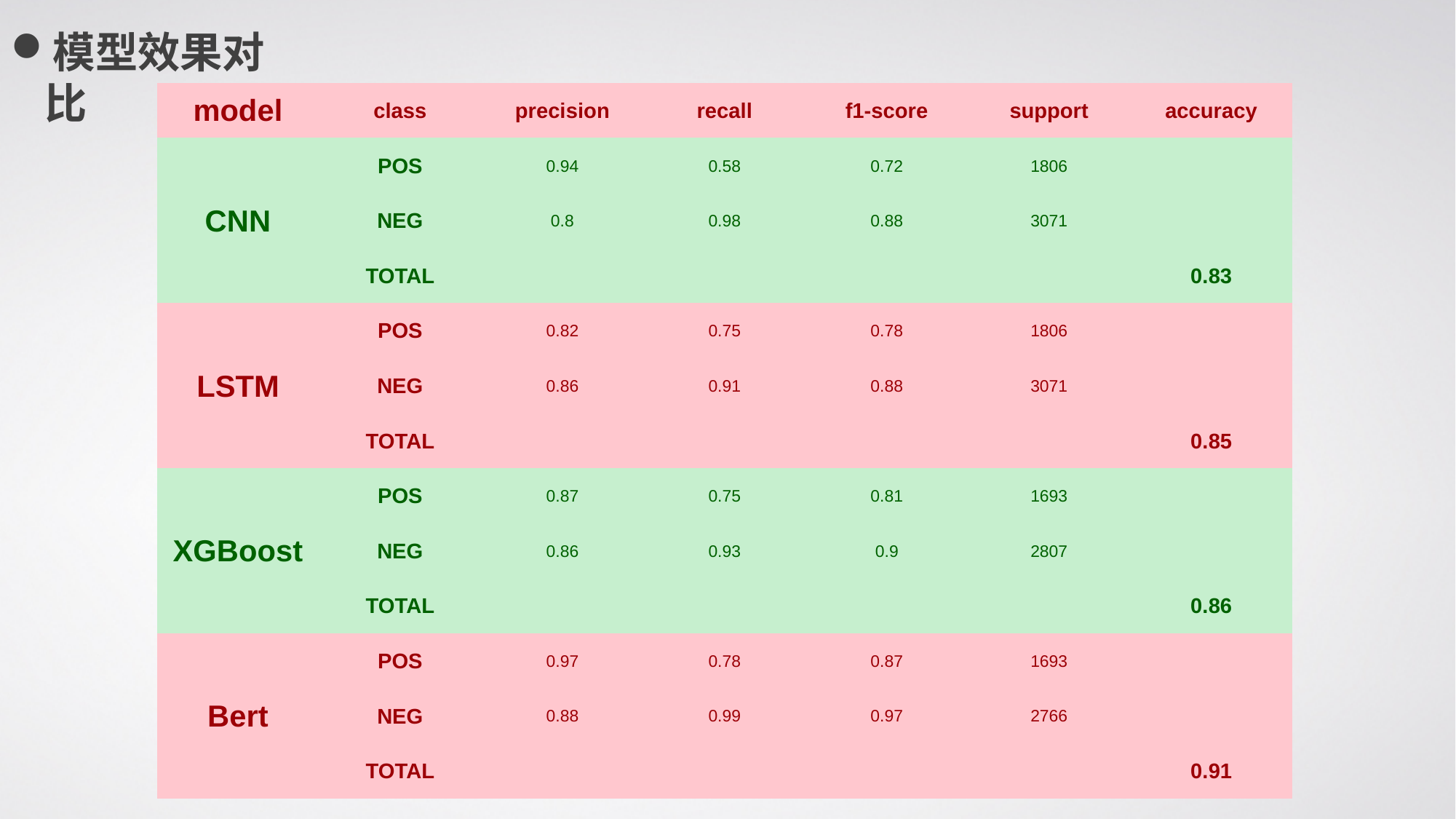

模型效果对比
| model | class | precision | recall | f1-score | support | accuracy |
| --- | --- | --- | --- | --- | --- | --- |
| CNN | POS | 0.94 | 0.58 | 0.72 | 1806 |  |
|  | NEG | 0.8 | 0.98 | 0.88 | 3071 |  |
|  | TOTAL |  |  |  |  | 0.83 |
| LSTM | POS | 0.82 | 0.75 | 0.78 | 1806 |  |
|  | NEG | 0.86 | 0.91 | 0.88 | 3071 |  |
|  | TOTAL |  |  |  |  | 0.85 |
| XGBoost | POS | 0.87 | 0.75 | 0.81 | 1693 |  |
|  | NEG | 0.86 | 0.93 | 0.9 | 2807 |  |
|  | TOTAL |  |  |  |  | 0.86 |
| Bert | POS | 0.97 | 0.78 | 0.87 | 1693 |  |
|  | NEG | 0.88 | 0.99 | 0.97 | 2766 |  |
|  | TOTAL |  |  |  |  | 0.91 |